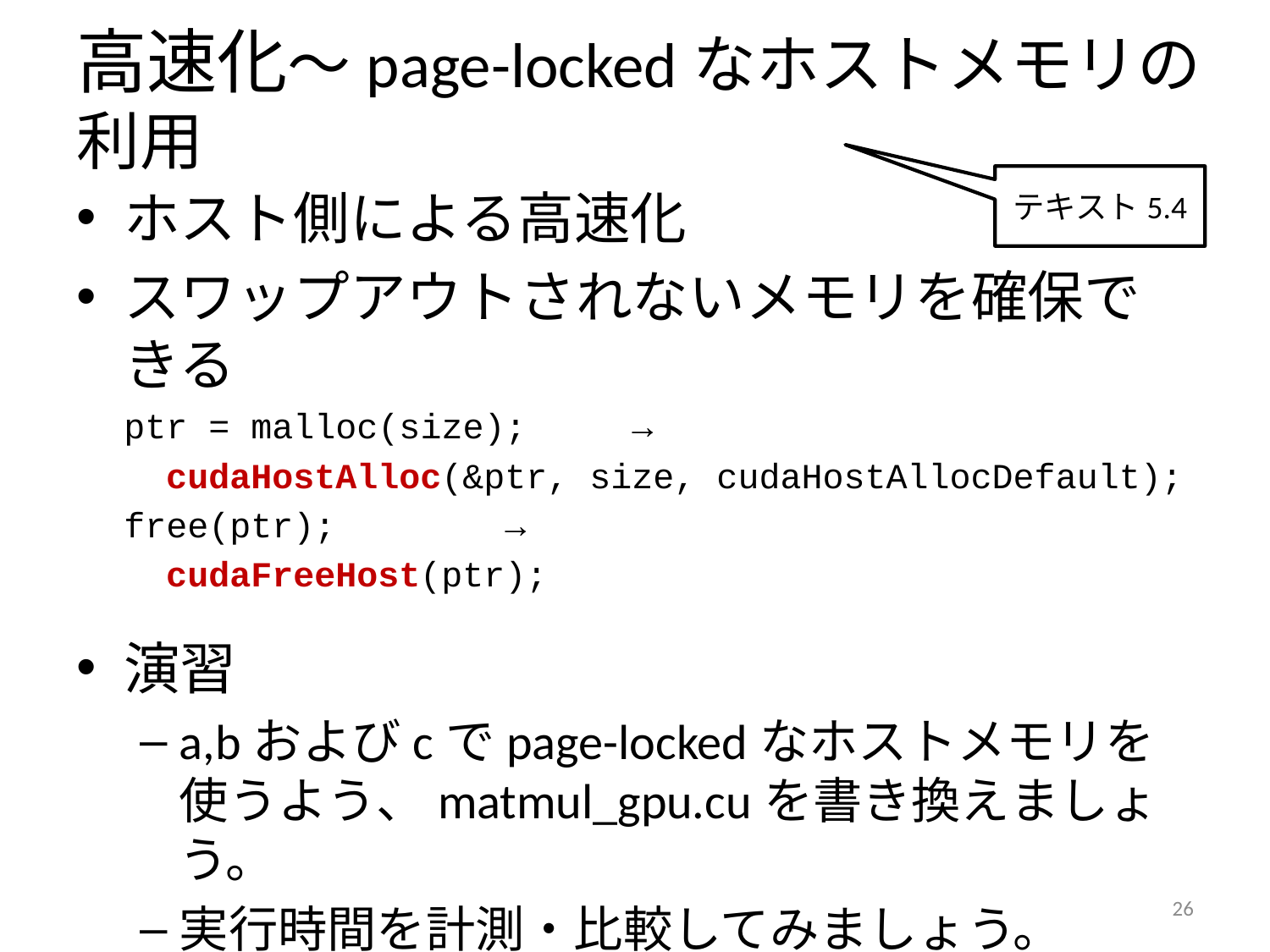

# 高速化～page-lockedなホストメモリの利用
テキスト5.4
ホスト側による高速化
スワップアウトされないメモリを確保できる
	ptr = malloc(size);	→
	  cudaHostAlloc(&ptr, size, cudaHostAllocDefault);
	free(ptr);		→
	  cudaFreeHost(ptr);

演習
a,bおよびcでpage-lockedなホストメモリを使うよう、matmul_gpu.cuを書き換えましょう。
実行時間を計測・比較してみましょう。
26